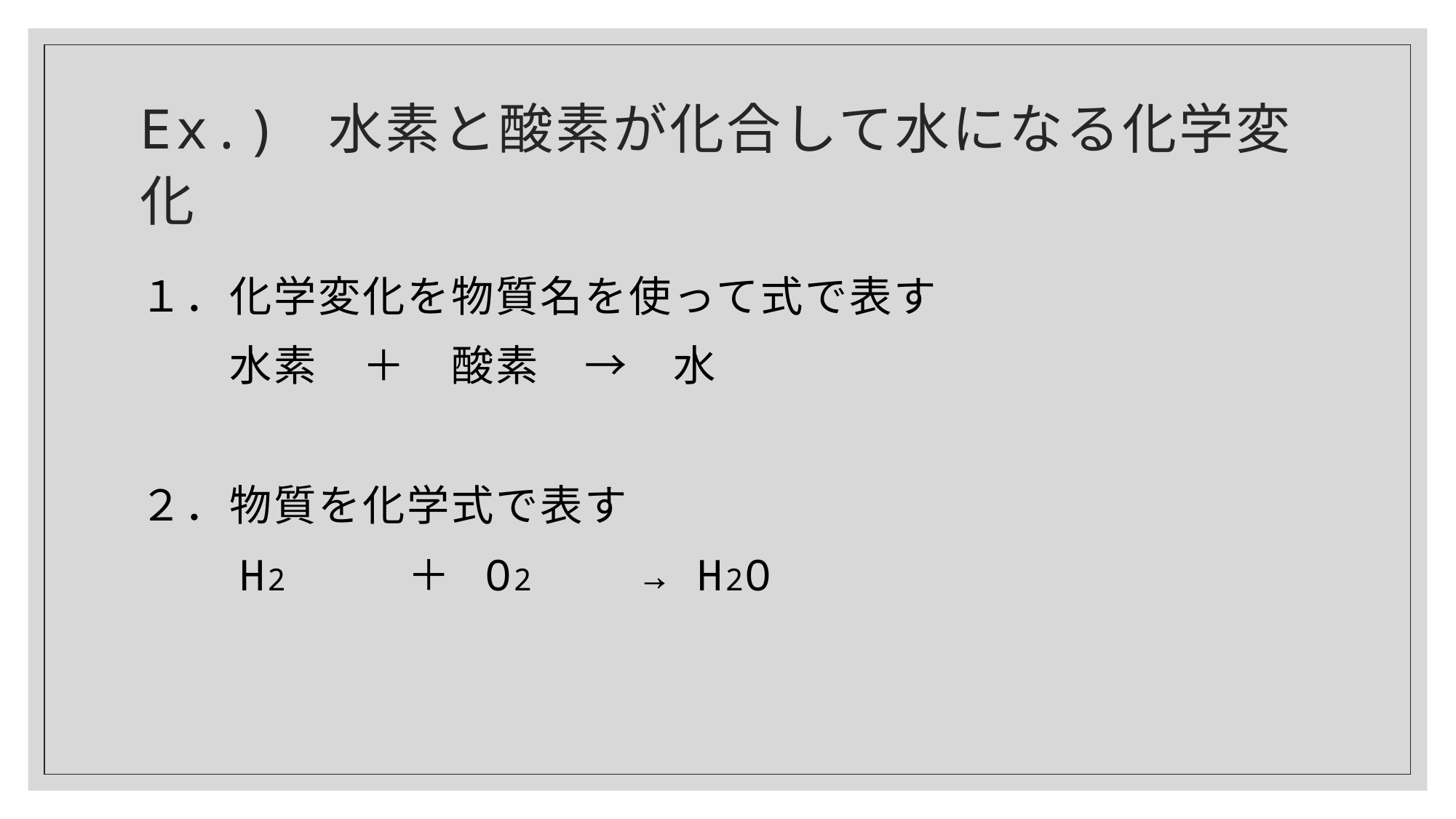

# Ex.) 水素と酸素が化合して水になる化学変化
１．化学変化を物質名を使って式で表す
　　水素　＋　酸素　→　水

２．物質を化学式で表す
　　H2    ＋  O2     → H2O